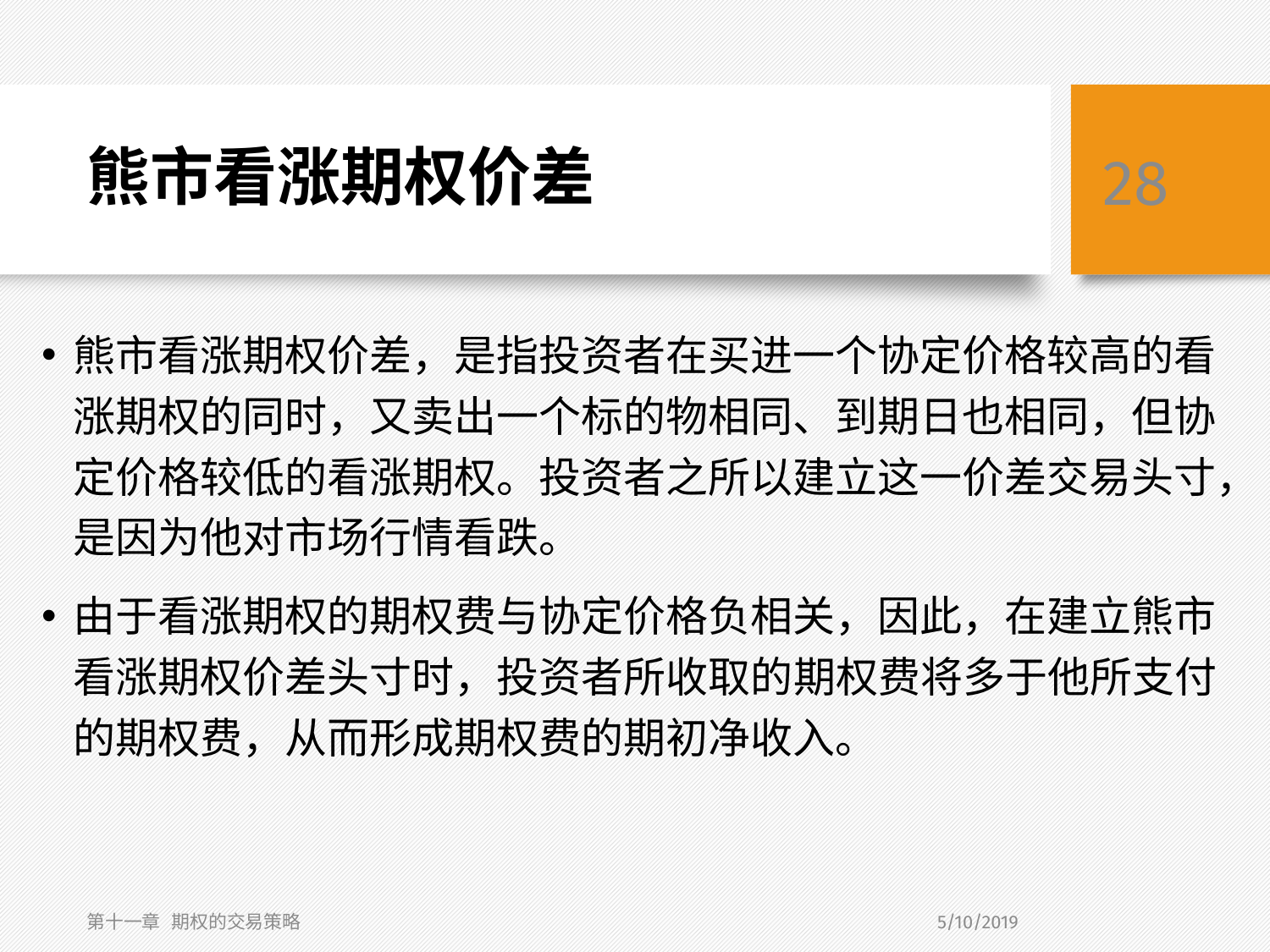

# 熊市看涨期权价差
28
熊市看涨期权价差，是指投资者在买进一个协定价格较高的看涨期权的同时，又卖出一个标的物相同、到期日也相同，但协定价格较低的看涨期权。投资者之所以建立这一价差交易头寸，是因为他对市场行情看跌。
由于看涨期权的期权费与协定价格负相关，因此，在建立熊市看涨期权价差头寸时，投资者所收取的期权费将多于他所支付的期权费，从而形成期权费的期初净收入。

5/10/2019
第十一章  期权的交易策略